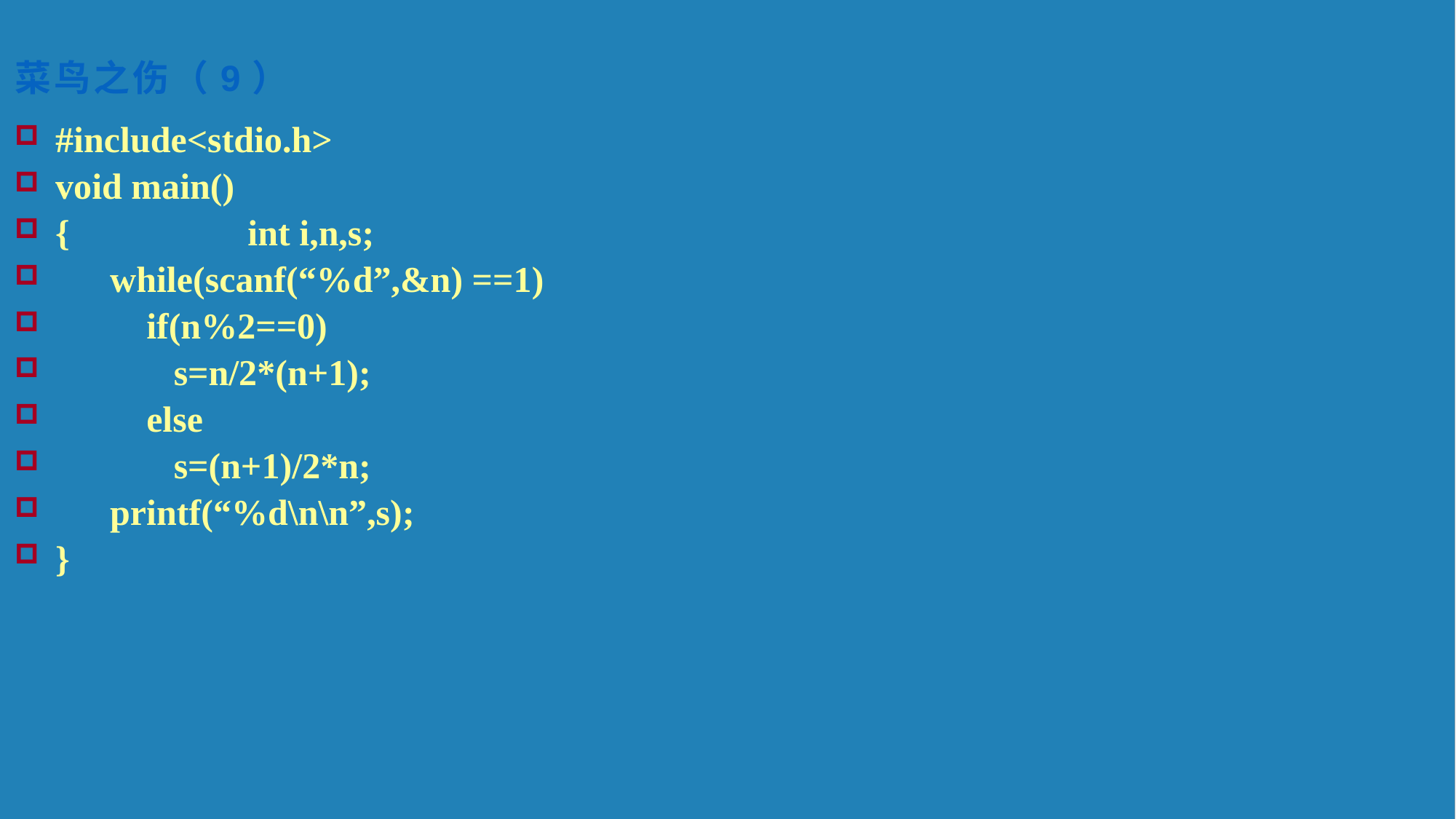

菜鸟之伤（9）
#include<stdio.h>
void main()
{	int i,n,s;
      while(scanf(“%d”,&n) ==1)
          if(n%2==0)
             s=n/2*(n+1);
          else
             s=(n+1)/2*n;
      printf(“%d\n\n”,s);
}

100